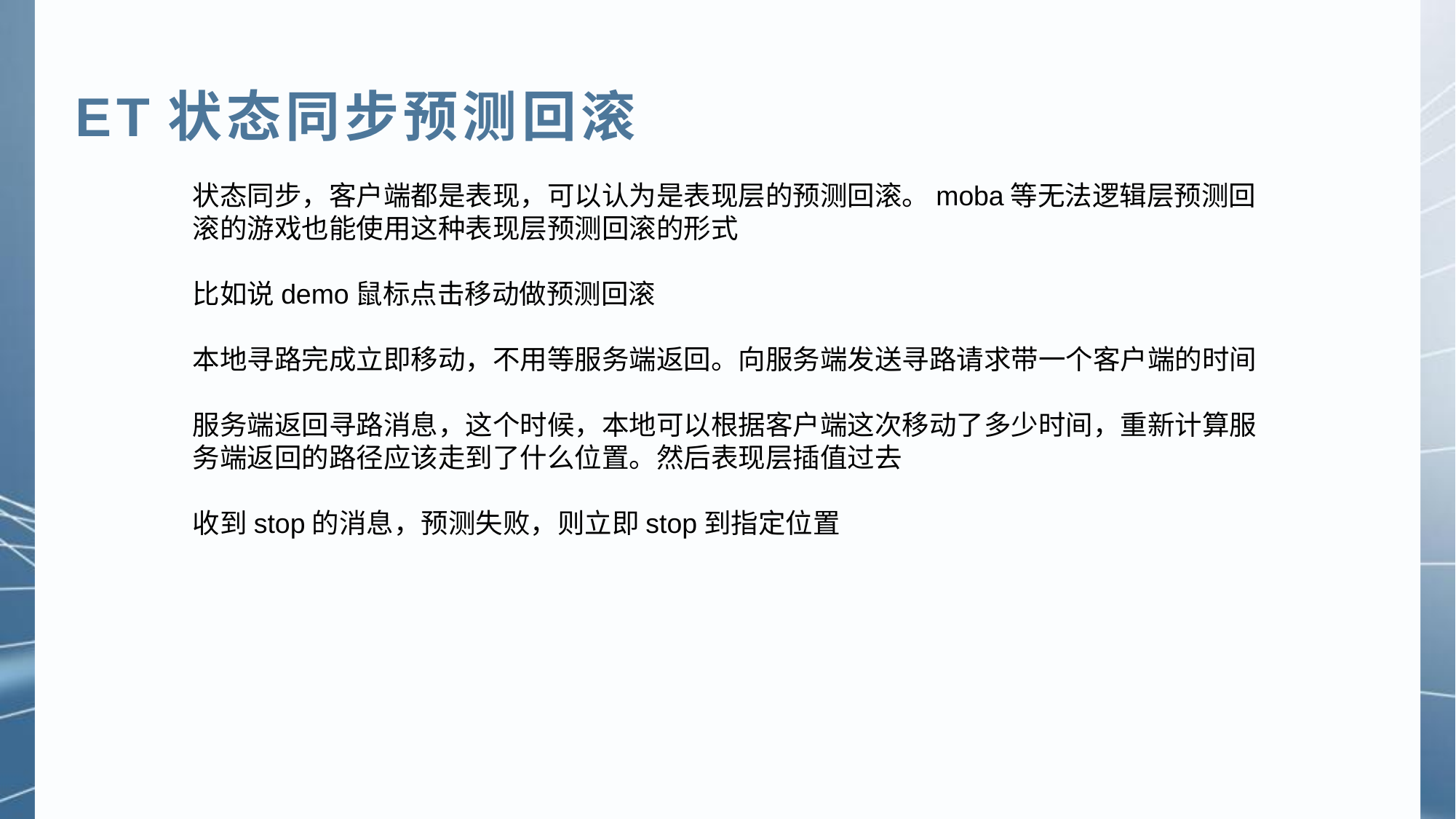

ET状态同步预测回滚
状态同步，客户端都是表现，可以认为是表现层的预测回滚。moba等无法逻辑层预测回滚的游戏也能使用这种表现层预测回滚的形式

比如说demo鼠标点击移动做预测回滚

本地寻路完成立即移动，不用等服务端返回。向服务端发送寻路请求带一个客户端的时间

服务端返回寻路消息，这个时候，本地可以根据客户端这次移动了多少时间，重新计算服务端返回的路径应该走到了什么位置。然后表现层插值过去

收到stop的消息，预测失败，则立即stop到指定位置